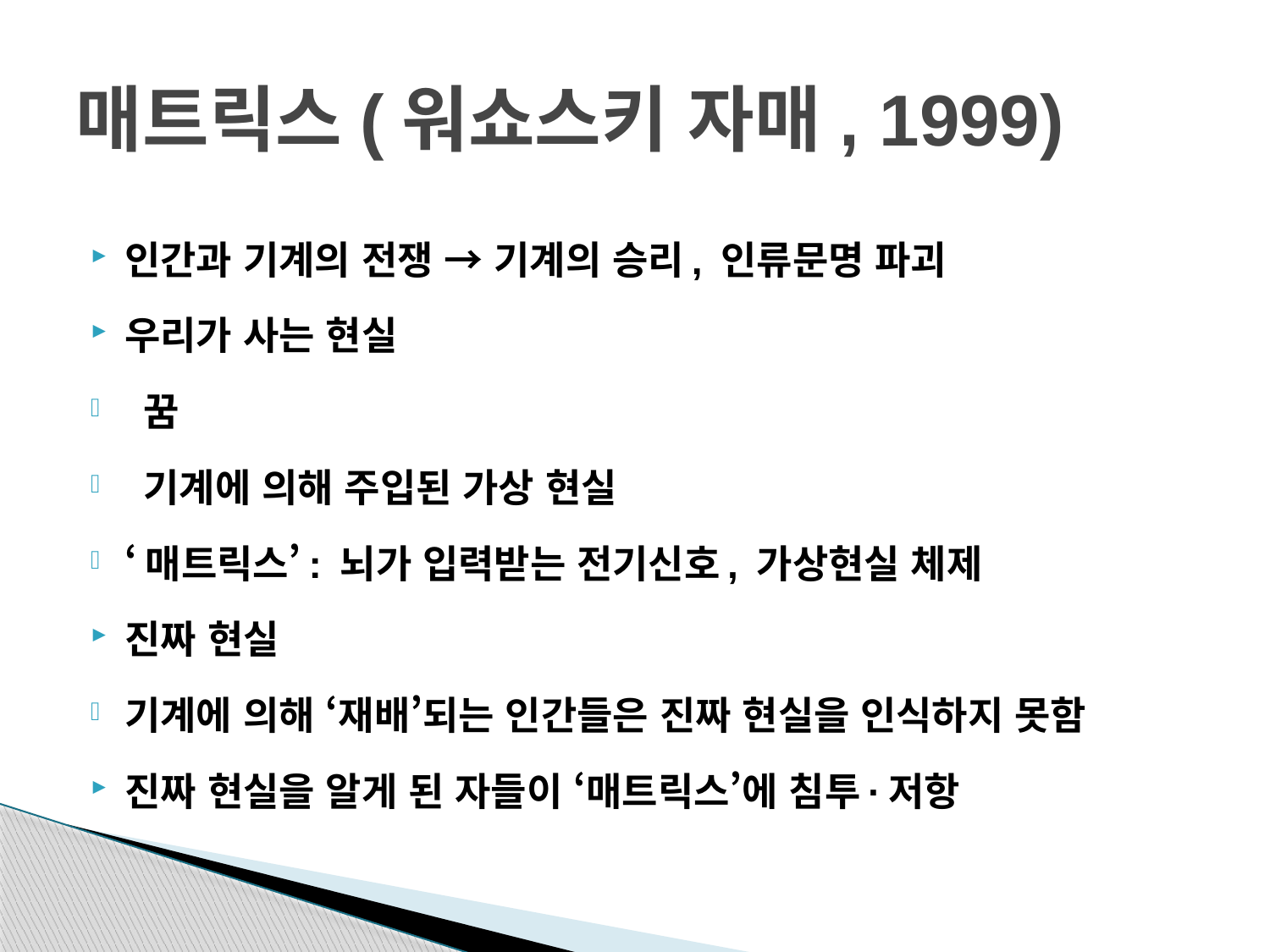

# 매트릭스(워쇼스키 자매, 1999)
인간과 기계의 전쟁 → 기계의 승리, 인류문명 파괴
우리가 사는 현실
 꿈
 기계에 의해 주입된 가상 현실
‘매트릭스’: 뇌가 입력받는 전기신호, 가상현실 체제
진짜 현실
기계에 의해 ‘재배’되는 인간들은 진짜 현실을 인식하지 못함
진짜 현실을 알게 된 자들이 ‘매트릭스’에 침투·저항